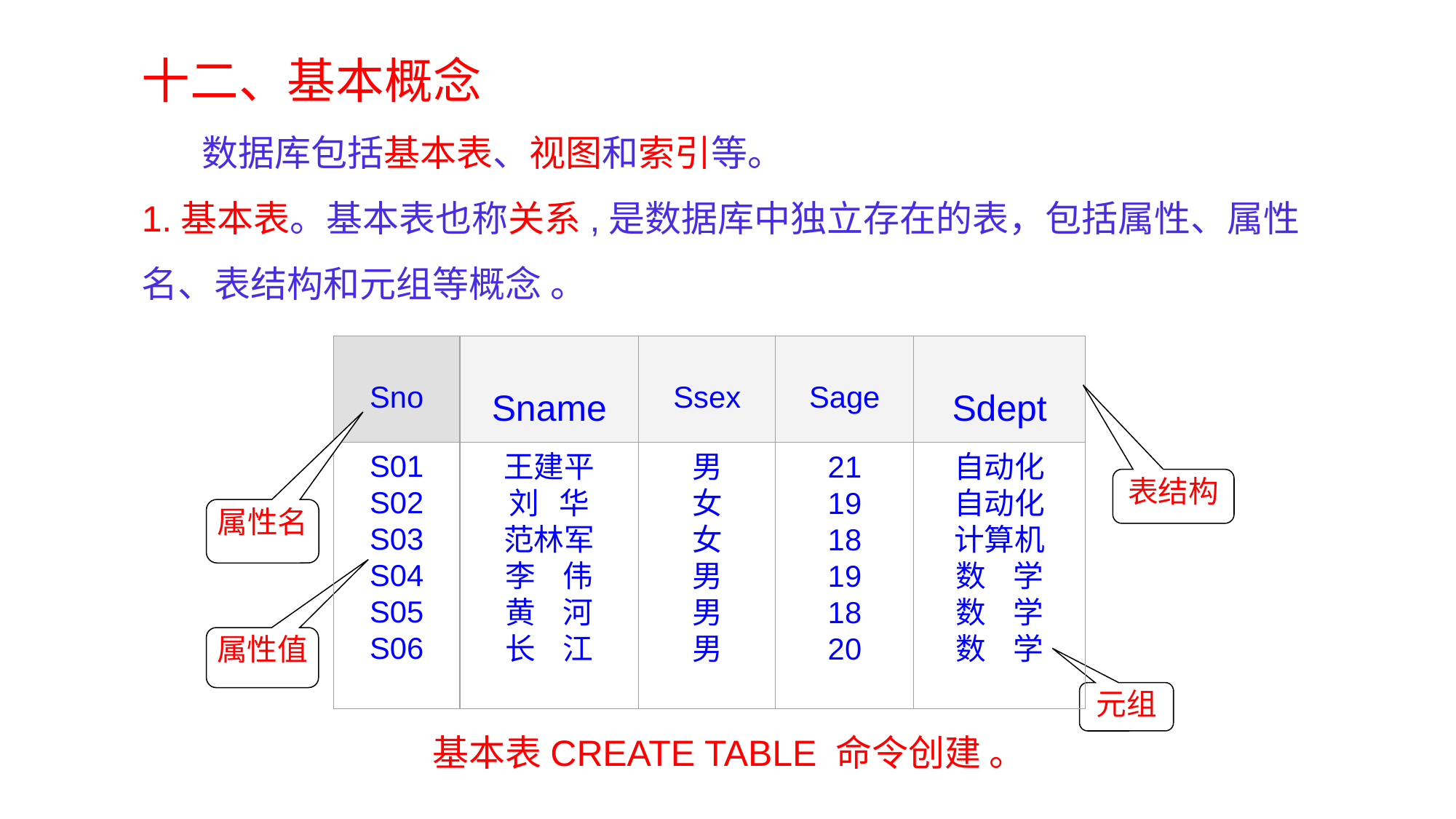

十二、基本概念
数据库包括基本表、视图和索引等。
1.基本表。基本表也称关系,是数据库中独立存在的表，包括属性、属性名、表结构和元组等概念 。

Sno

Sname

Ssex

Sage

Sdept
S01
S02
S03
S04
S05
S06

王建平
刘   华
范林军
李    伟
黄    河
长    江

男
女
女
男
男
男

21
19
18
19
18
20

自动化
自动化
计算机
数    学
数    学
数    学
表结构
属性名
属性值
元组
基本表CREATE TABLE 命令创建 。